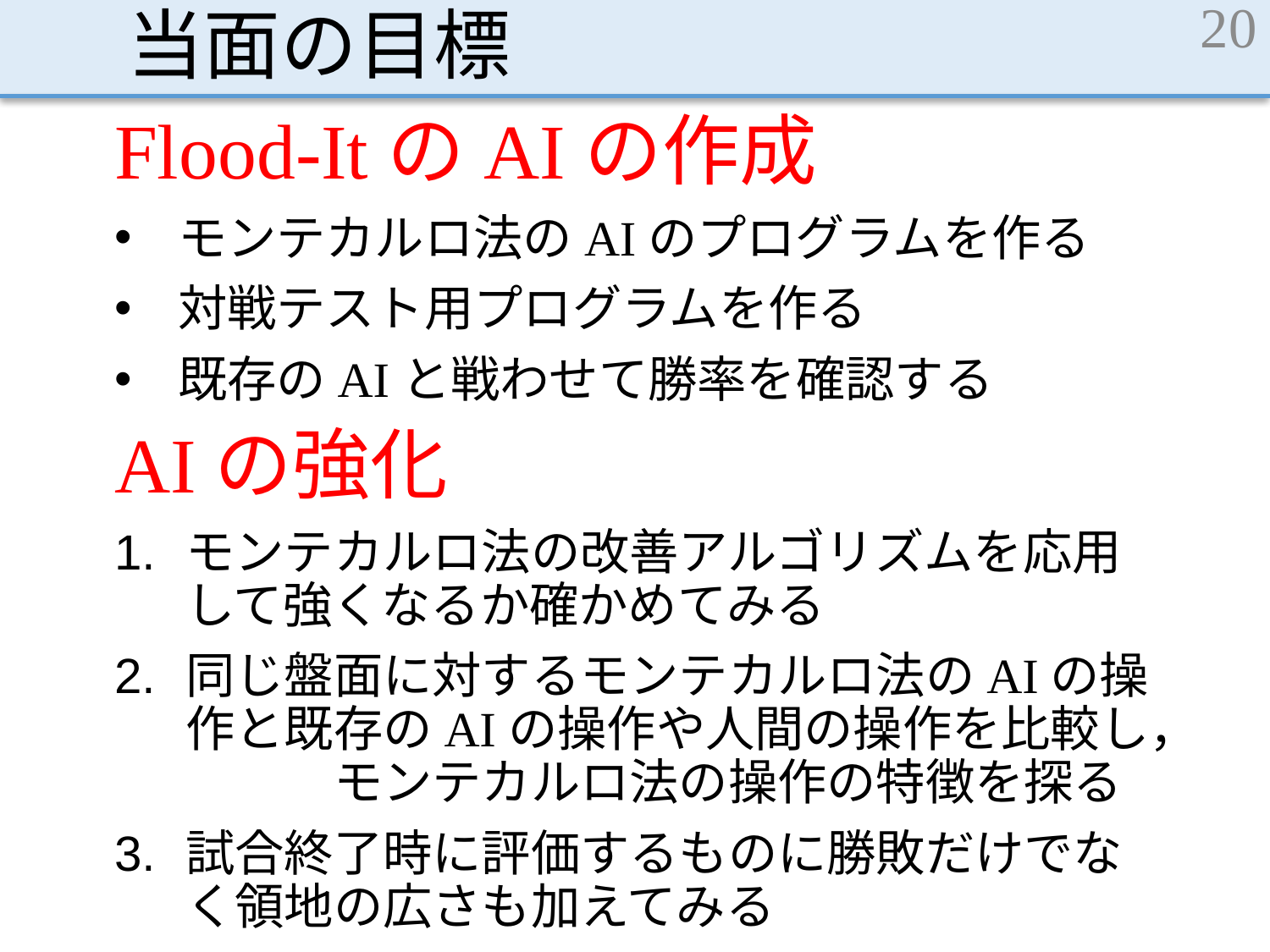

# 当面の目標
20
Flood-ItのAIの作成
モンテカルロ法のAIのプログラムを作る
対戦テスト用プログラムを作る
既存のAIと戦わせて勝率を確認する
AIの強化
モンテカルロ法の改善アルゴリズムを応用して強くなるか確かめてみる
同じ盤面に対するモンテカルロ法のAIの操作と既存のAIの操作や人間の操作を比較し，　　　モンテカルロ法の操作の特徴を探る
試合終了時に評価するものに勝敗だけでなく領地の広さも加えてみる